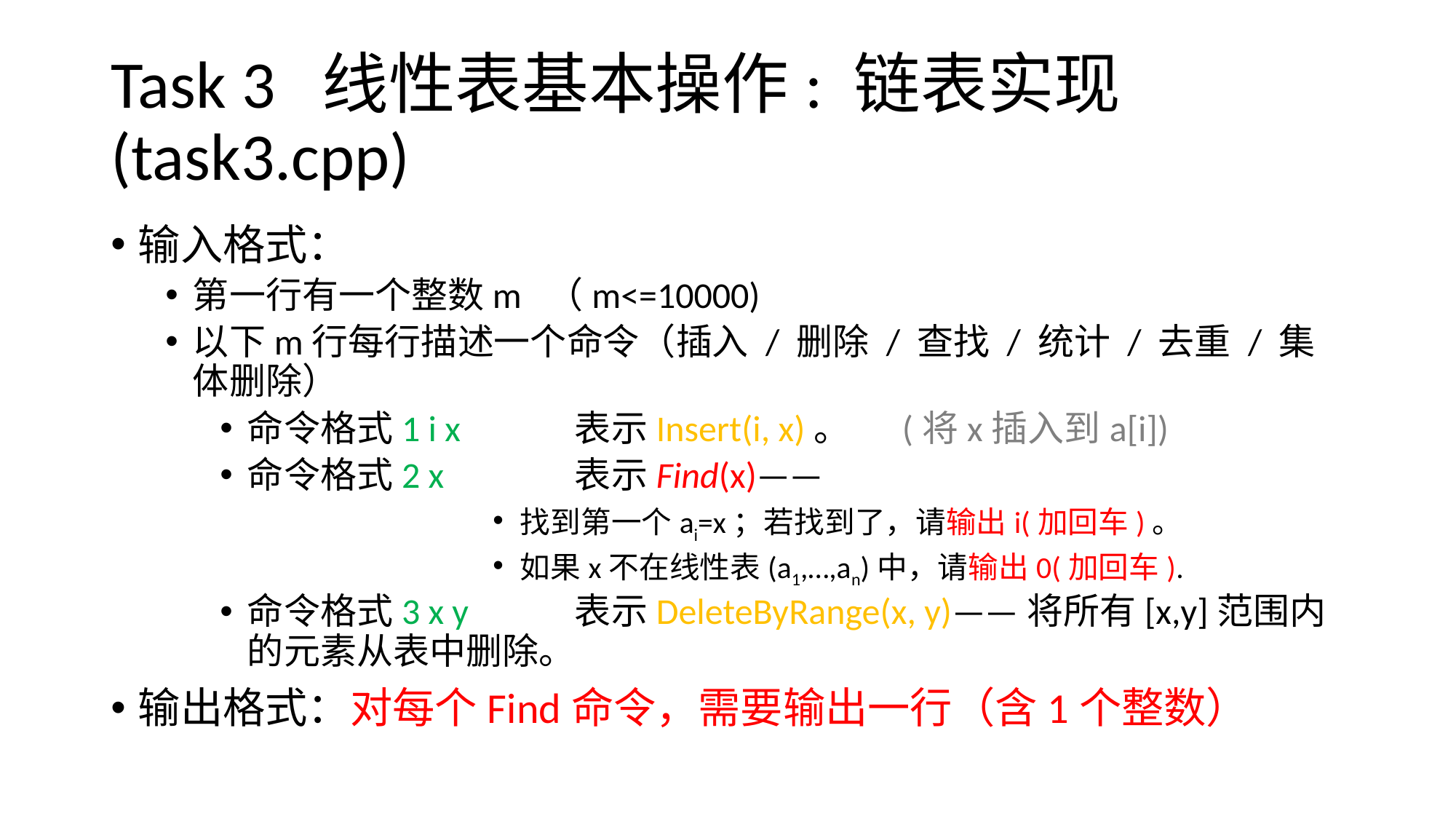

# Task 3  线性表基本操作: 链表实现(task3.cpp)
输入格式：
第一行有一个整数m  （m<=10000)
以下m行每行描述一个命令（插入 / 删除 / 查找 / 统计 / 去重 / 集体删除）
命令格式1 i x 	表示Insert(i, x)。	(将x插入到a[i])
命令格式2 x		表示Find(x)——
找到第一个ai=x；若找到了，请输出i(加回车)。
如果x不在线性表(a1,…,an)中，请输出0(加回车).
命令格式3 x y	表示DeleteByRange(x, y)——将所有[x,y]范围内的元素从表中删除。
输出格式：对每个Find命令，需要输出一行（含1个整数）